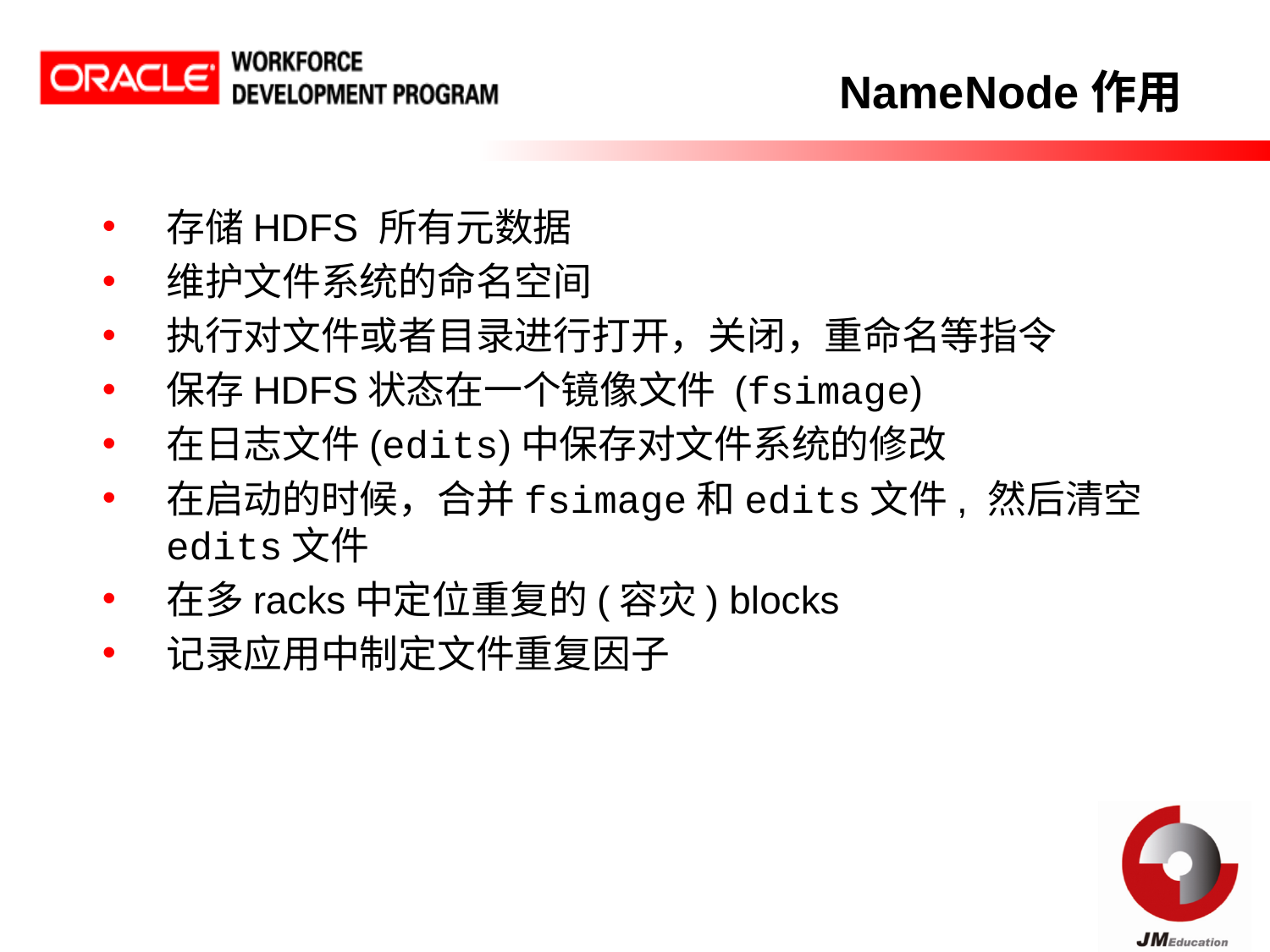

# NameNode作用
存储HDFS 所有元数据
维护文件系统的命名空间
执行对文件或者目录进行打开，关闭，重命名等指令
保存HDFS状态在一个镜像文件 (fsimage)
在日志文件(edits)中保存对文件系统的修改
在启动的时候，合并fsimage和edits文件, 然后清空edits文件
在多racks中定位重复的(容灾) blocks
记录应用中制定文件重复因子